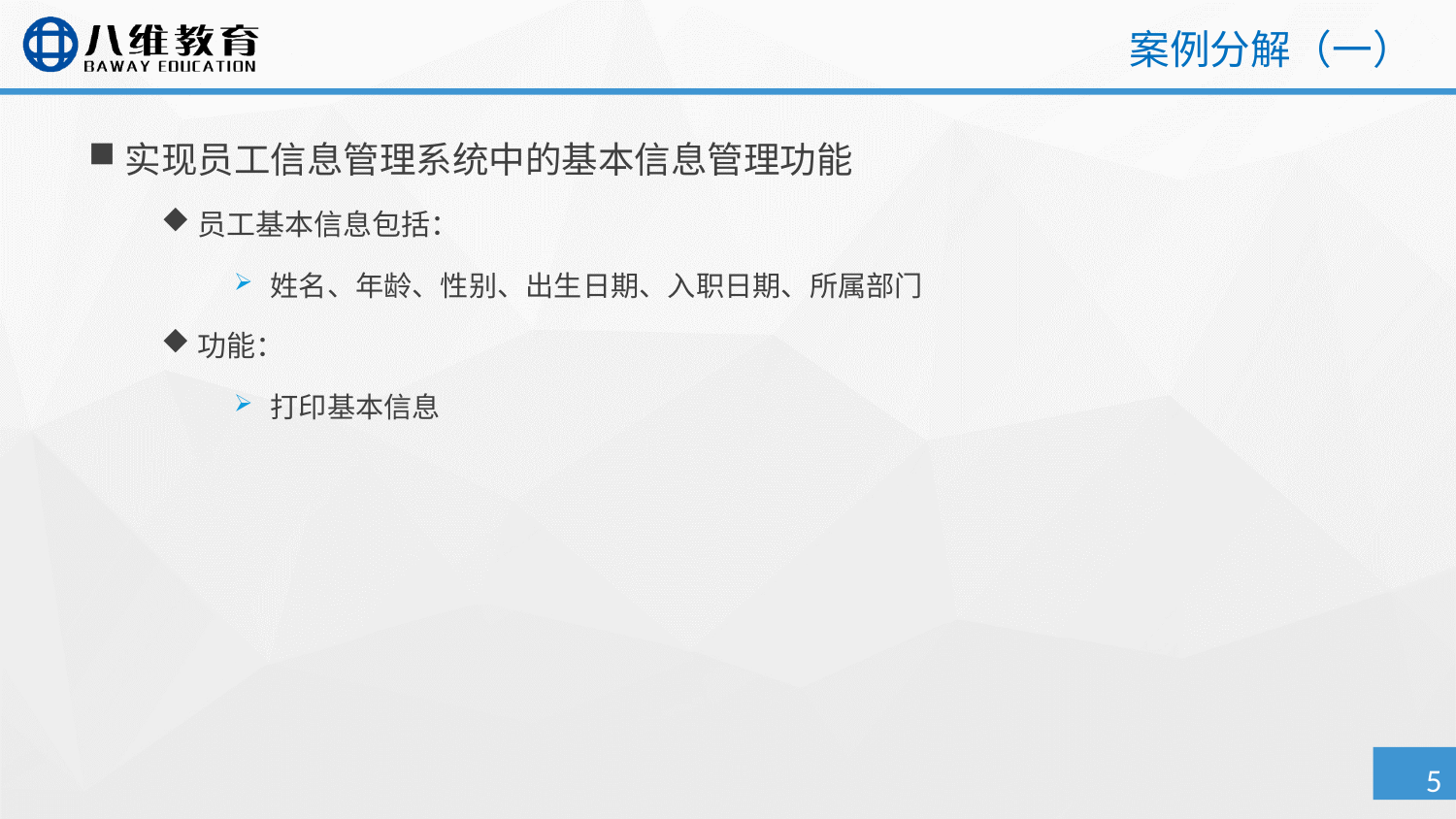

# 案例分解（一）
实现员工信息管理系统中的基本信息管理功能
员工基本信息包括：
姓名、年龄、性别、出生日期、入职日期、所属部门
功能：
打印基本信息